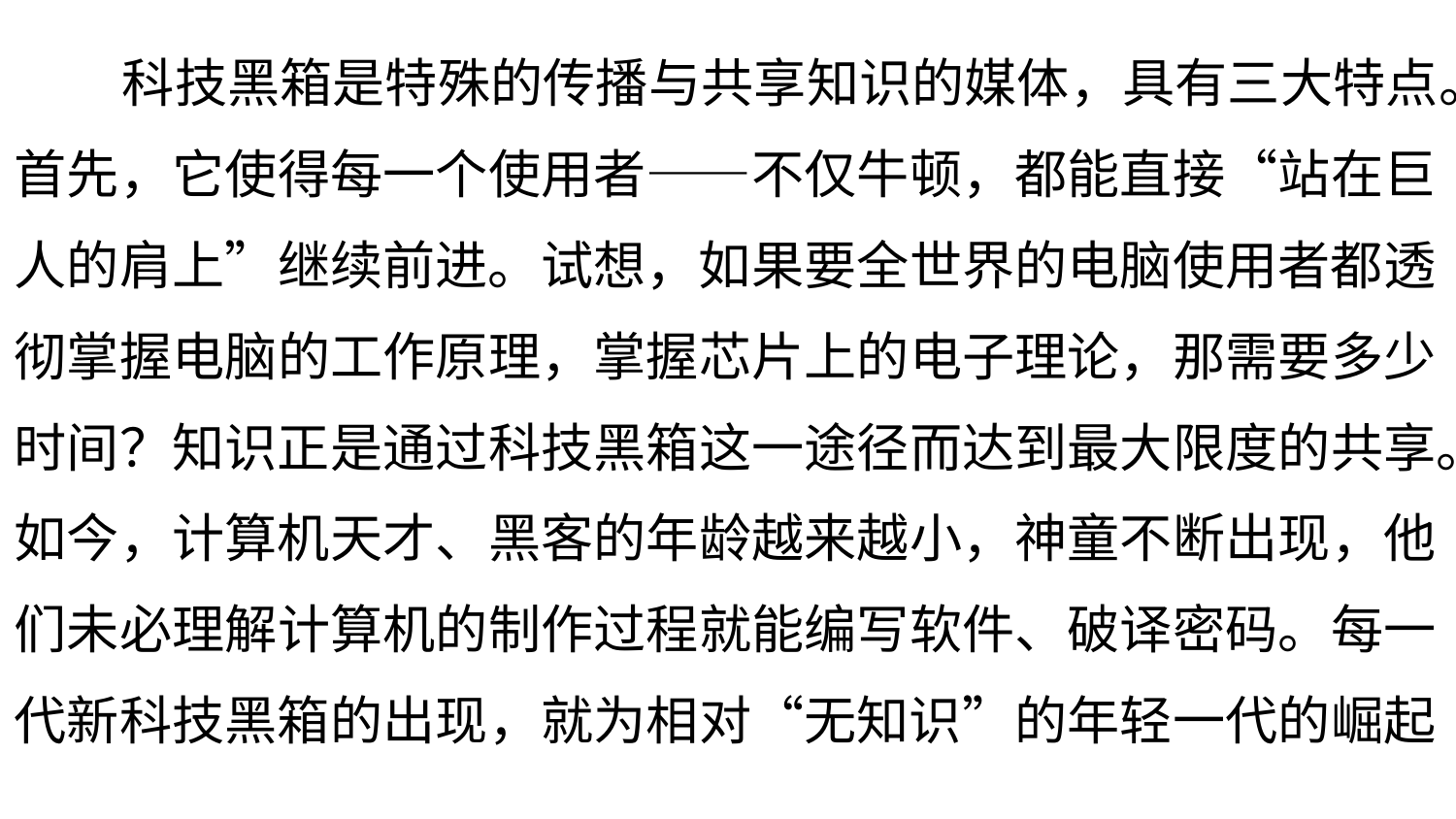

科技黑箱是特殊的传播与共享知识的媒体，具有三大特点。首先，它使得每一个使用者——不仅牛顿，都能直接“站在巨人的肩上”继续前进。试想，如果要全世界的电脑使用者都透彻掌握电脑的工作原理，掌握芯片上的电子理论，那需要多少时间？知识正是通过科技黑箱这一途径而达到最大限度的共享。如今，计算机天才、黑客的年龄越来越小，神童不断出现，他们未必理解计算机的制作过程就能编写软件、破译密码。每一代新科技黑箱的出现，就为相对“无知识”的年轻一代的崛起